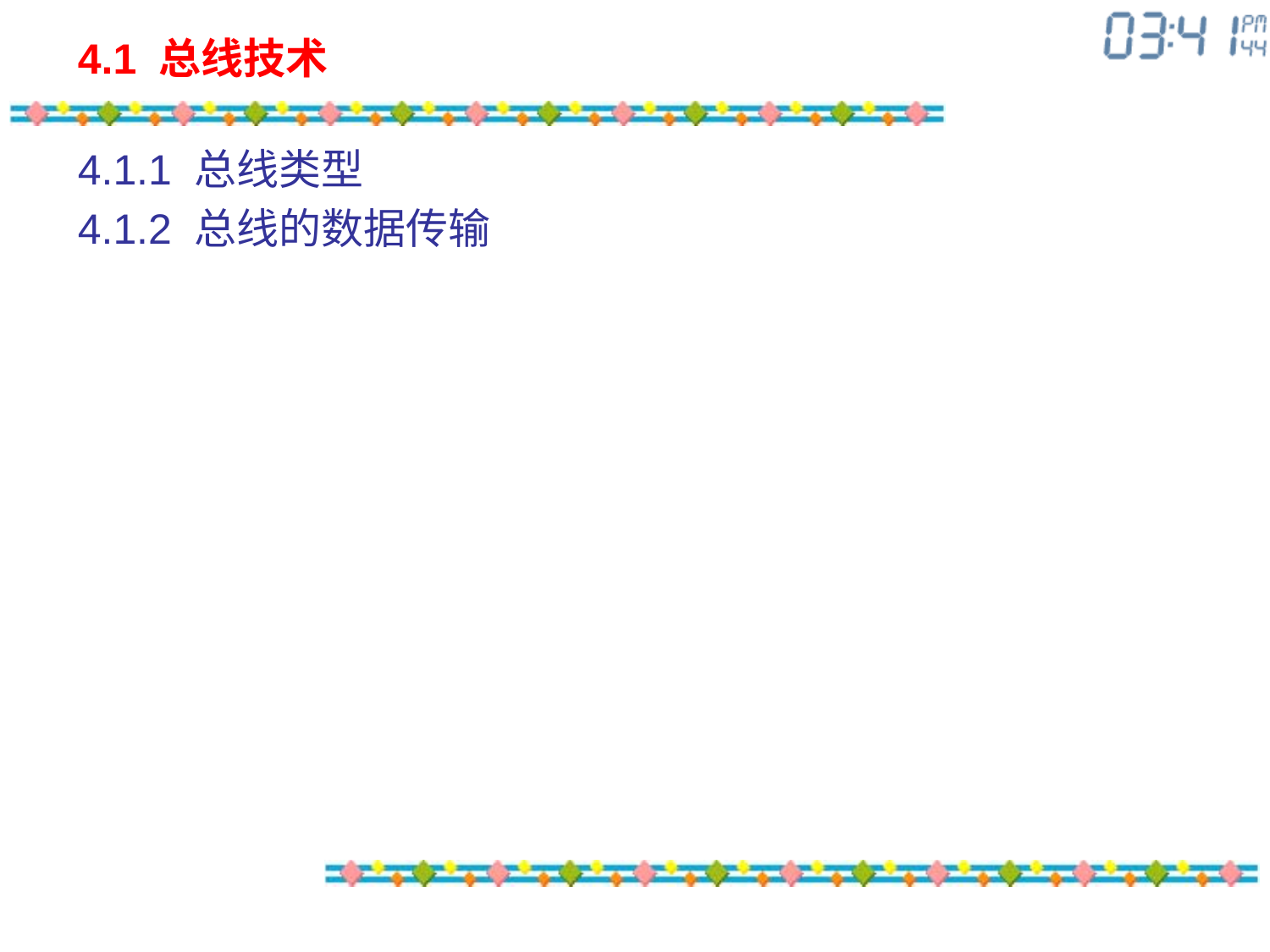

# 4.1 总线技术
4.1.1 总线类型
4.1.2 总线的数据传输